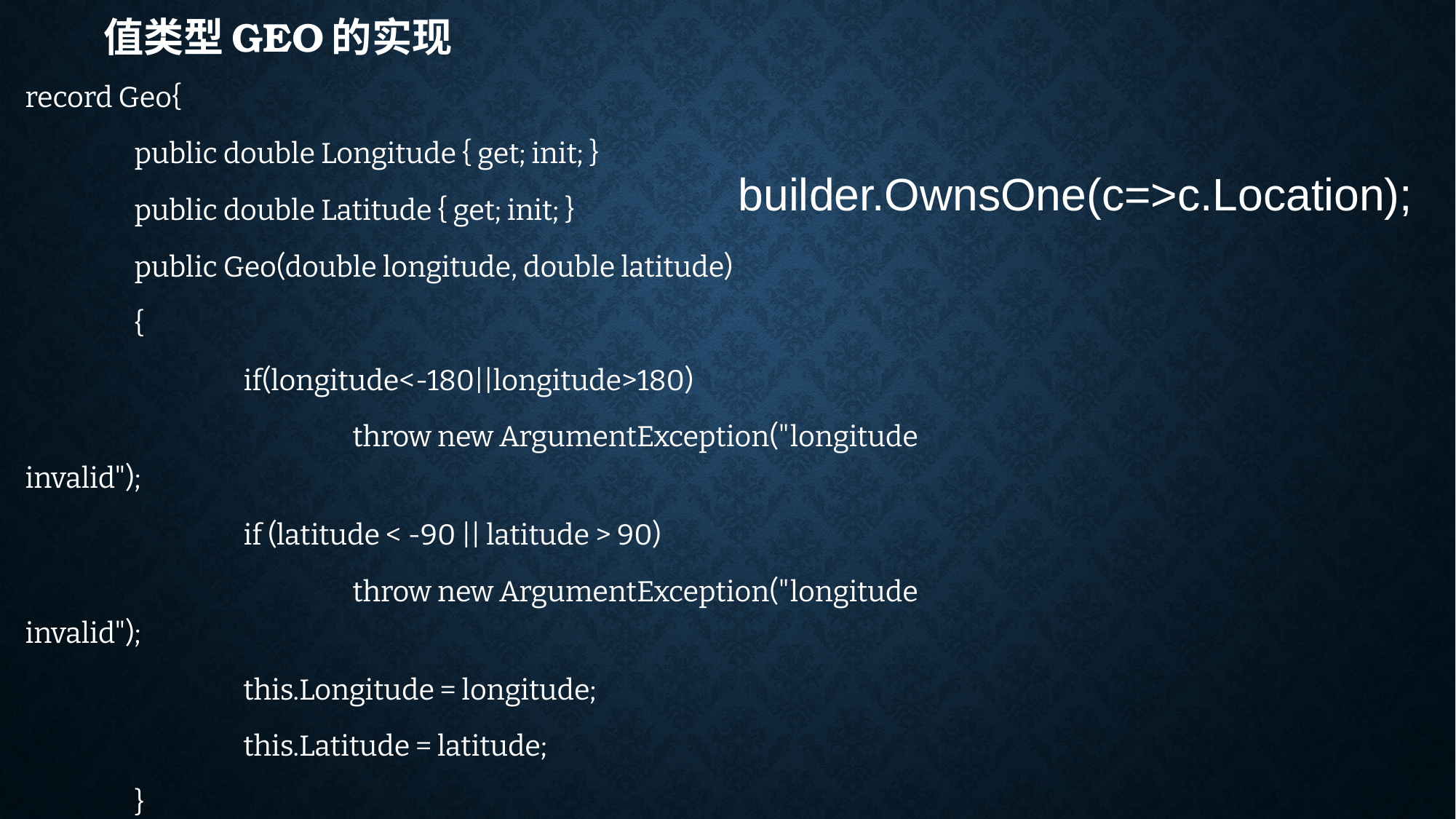

# 值类型Geo的实现
record Geo{
	public double Longitude { get; init; }
	public double Latitude { get; init; }
	public Geo(double longitude, double latitude)
	{
		if(longitude<-180||longitude>180)
			throw new ArgumentException("longitude invalid");
		if (latitude < -90 || latitude > 90)
			throw new ArgumentException("longitude invalid");
		this.Longitude = longitude;
		this.Latitude = latitude;
	}
}
builder.OwnsOne(c=>c.Location);